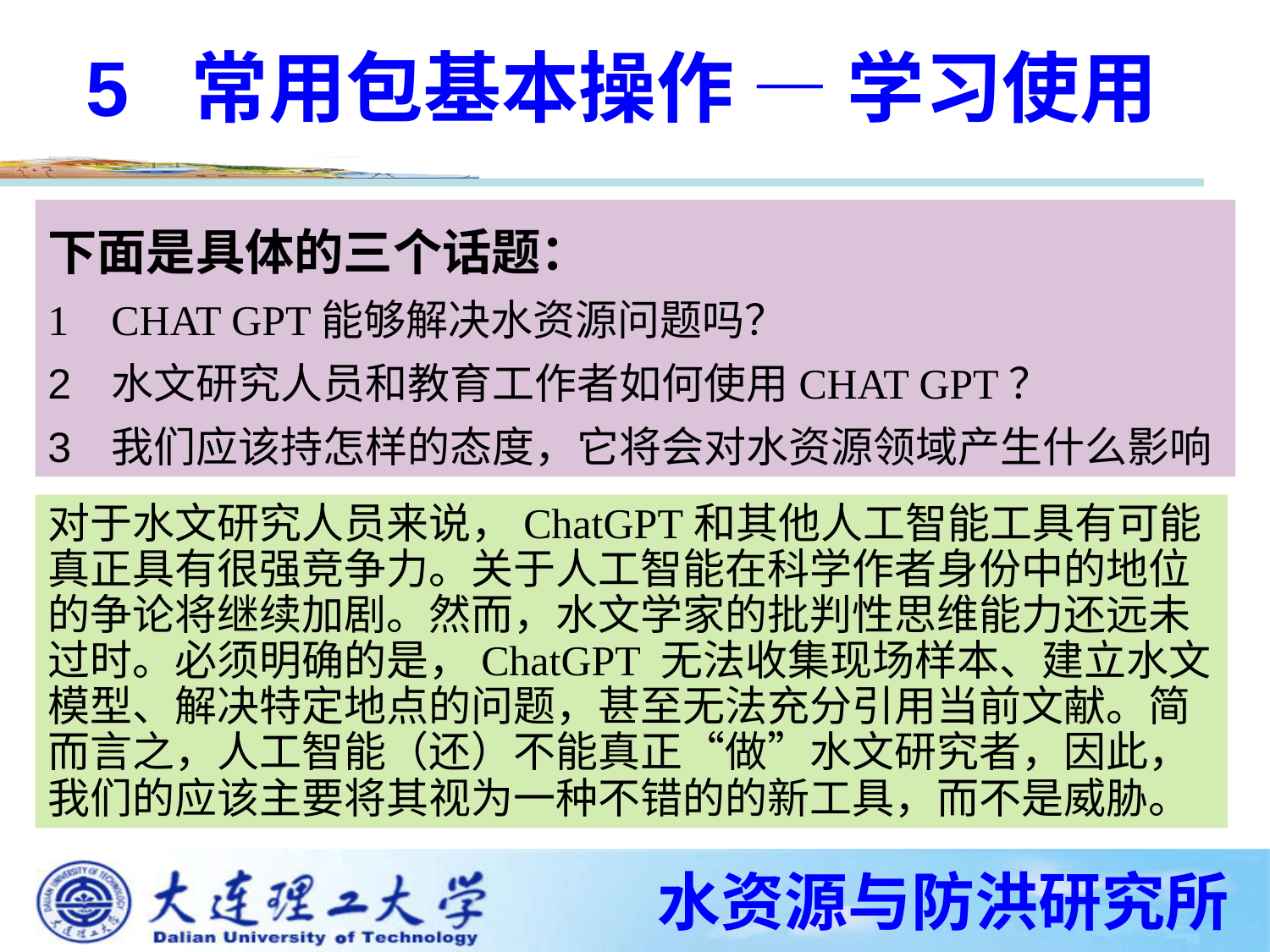

5  常用包基本操作 — 学习使用
下面是具体的三个话题：
CHAT GPT能够解决水资源问题吗？
水文研究人员和教育工作者如何使用CHAT GPT？
我们应该持怎样的态度，它将会对水资源领域产生什么影响
对于水文研究人员来说，ChatGPT和其他人工智能工具有可能真正具有很强竞争力。关于人工智能在科学作者身份中的地位的争论将继续加剧。然而，水文学家的批判性思维能力还远未过时。必须明确的是，ChatGPT 无法收集现场样本、建立水文模型、解决特定地点的问题，甚至无法充分引用当前文献。简而言之，人工智能（还）不能真正“做”水文研究者，因此，我们的应该主要将其视为一种不错的的新工具，而不是威胁。